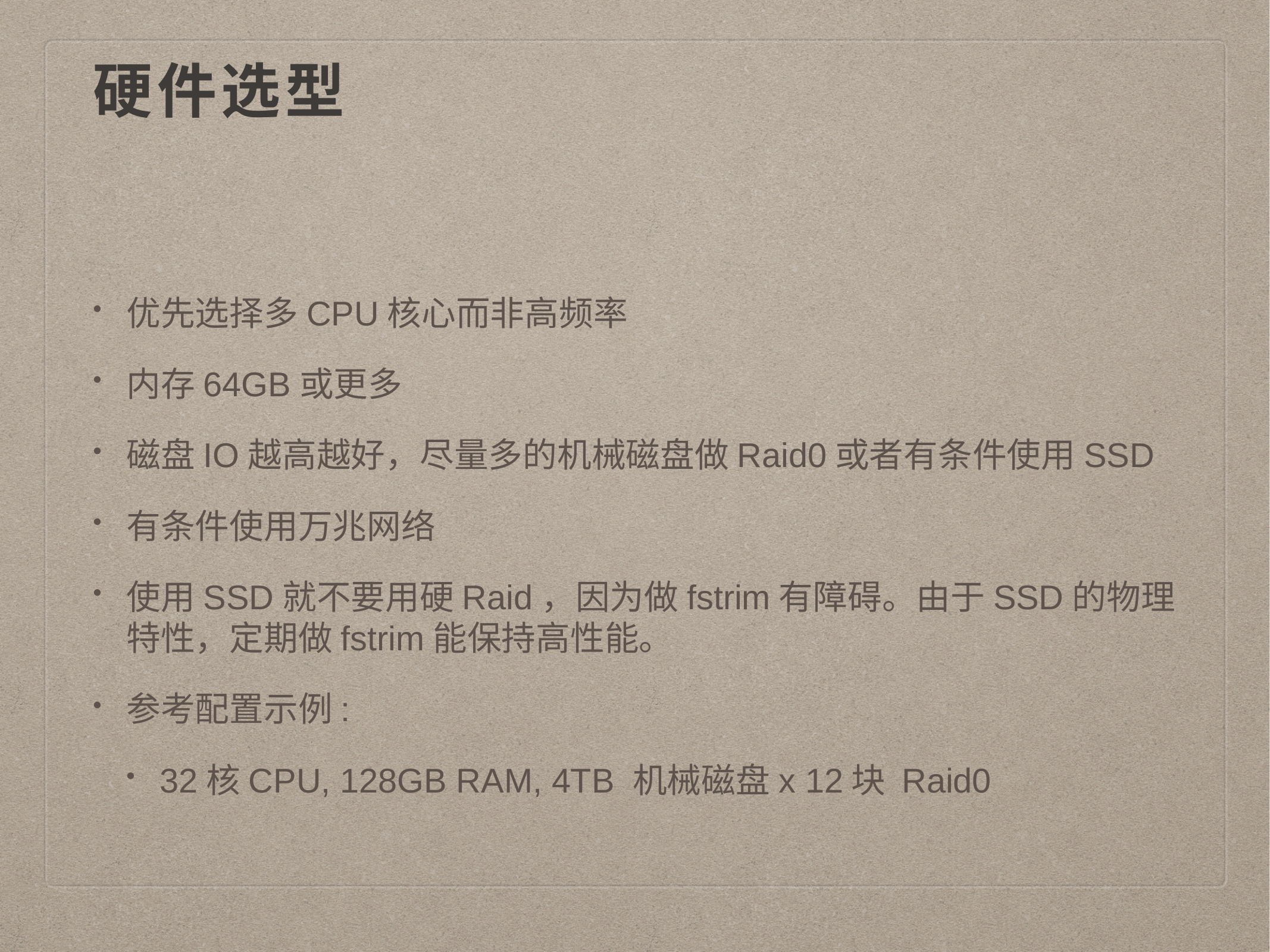

# 硬件选型
优先选择多CPU核心而非高频率
内存64GB或更多
磁盘IO越高越好，尽量多的机械磁盘做Raid0或者有条件使用SSD
有条件使用万兆网络
使用SSD就不要用硬Raid，因为做fstrim有障碍。由于SSD的物理特性，定期做fstrim能保持高性能。
参考配置示例:
32核CPU, 128GB RAM, 4TB 机械磁盘x 12块 Raid0
11